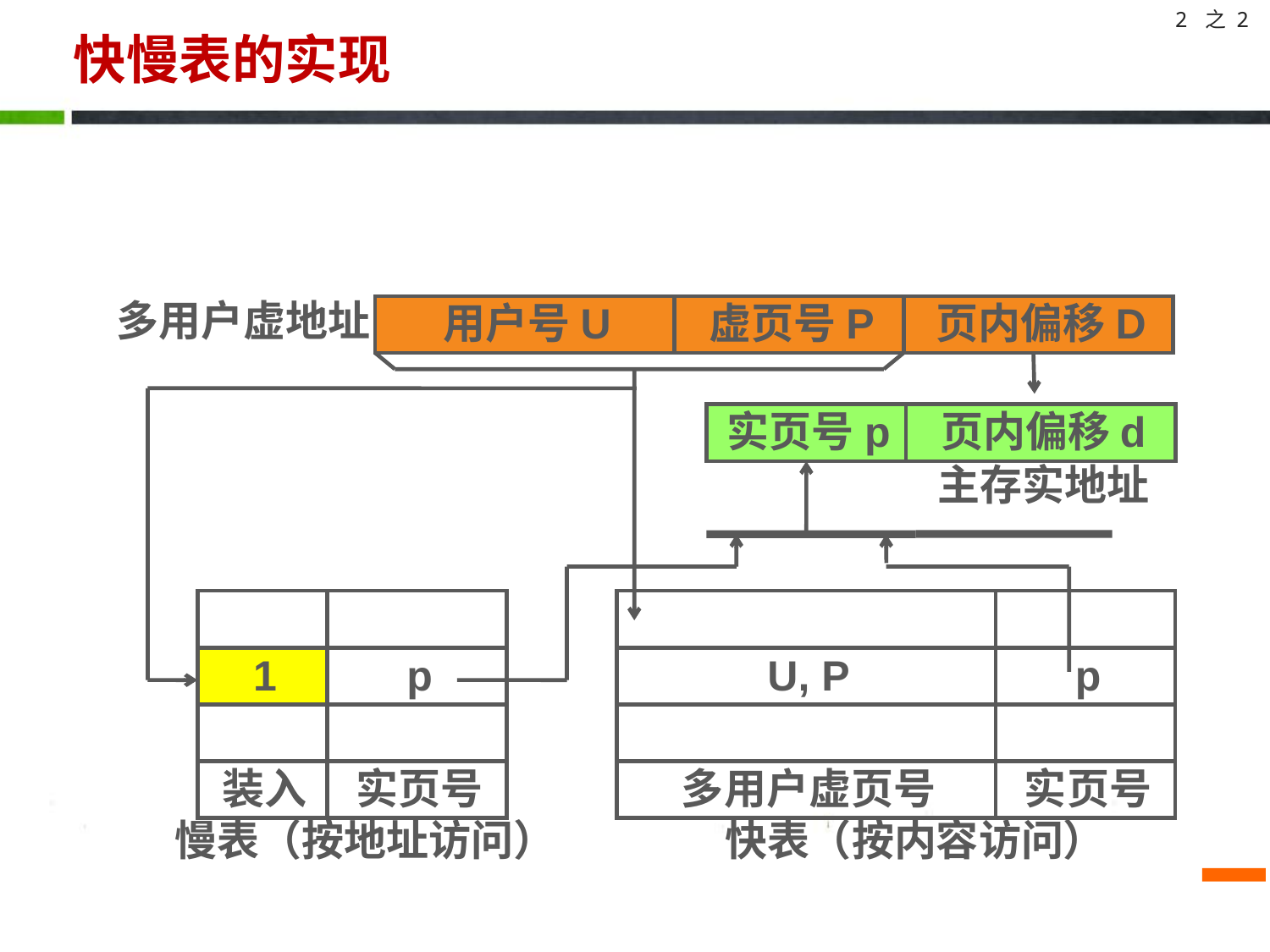

2 之 2
# 快慢表的实现
多用户虚地址
用户号U
虚页号P
页内偏移D

实页号p
页内偏移d

主存实地址

1
p
U, P
p

装入
实页号
多用户虚页号
实页号
慢表（按地址访问）
快表（按内容访问）